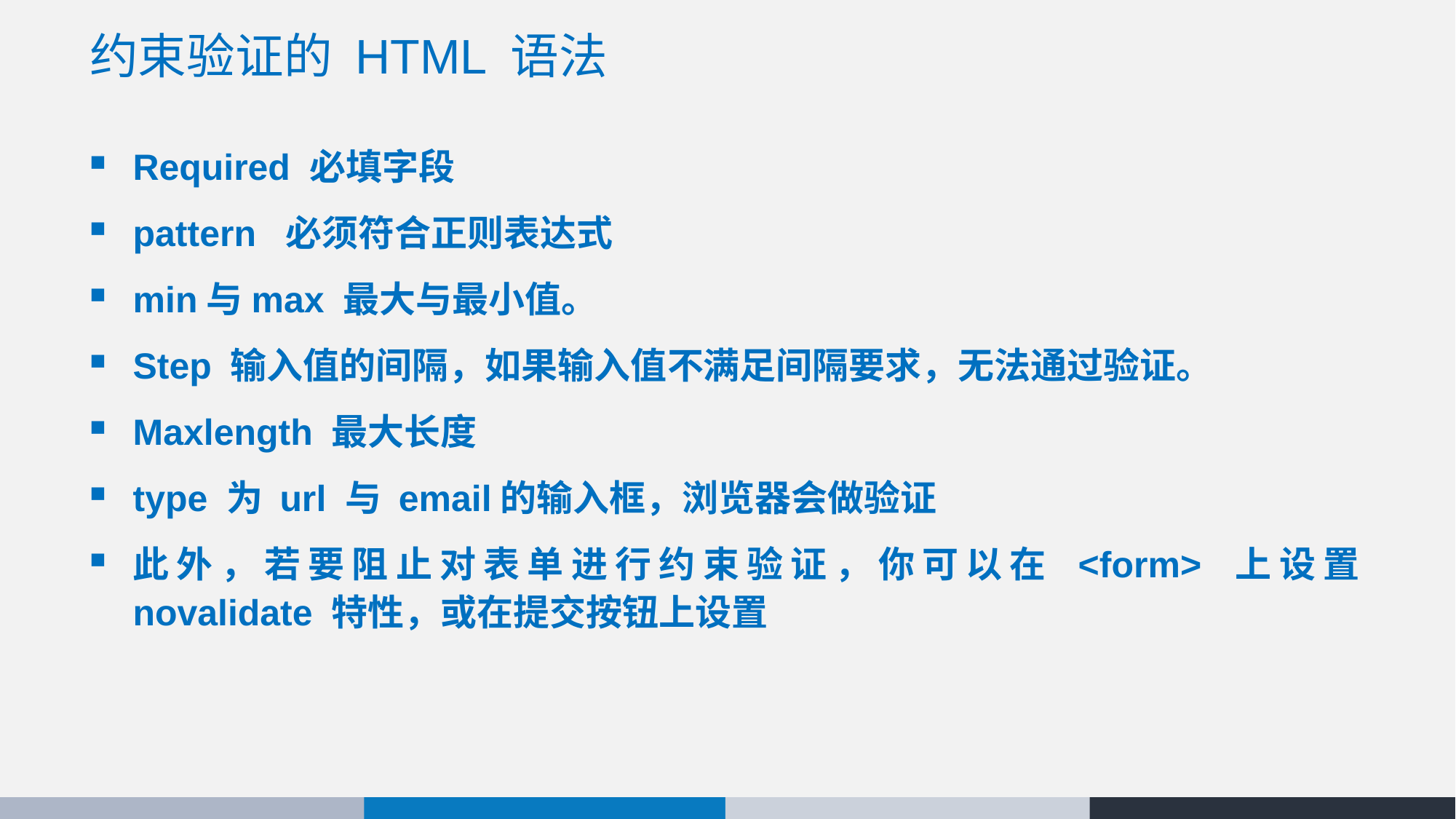

# 约束验证的 HTML 语法
Required 必填字段
pattern  必须符合正则表达式
min与max 最大与最小值。
Step 输入值的间隔，如果输入值不满足间隔要求，无法通过验证。
Maxlength 最大长度
type 为 url 与 email的输入框，浏览器会做验证
此外，若要阻止对表单进行约束验证，你可以在 <form> 上设置 novalidate 特性，或在提交按钮上设置